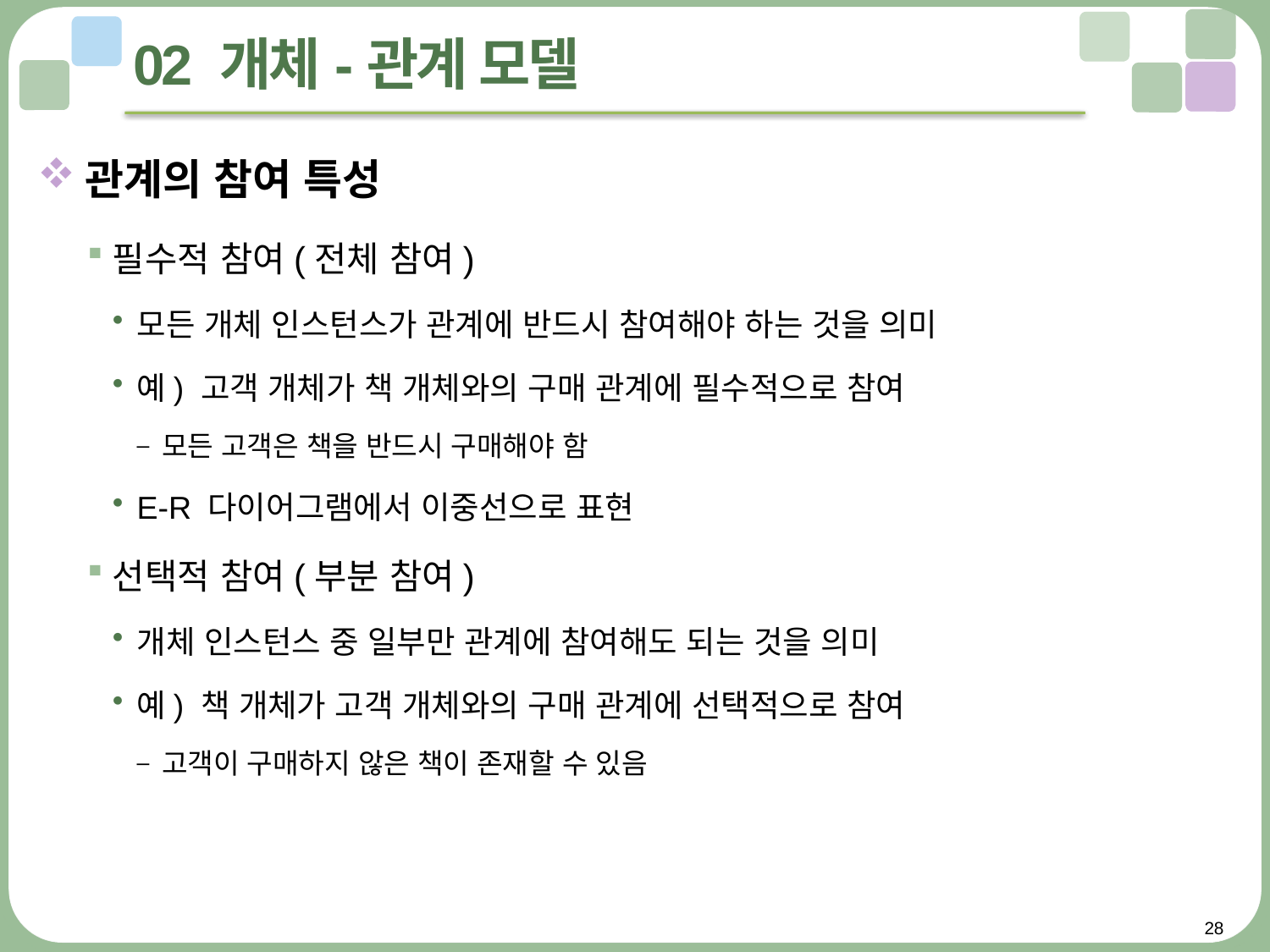

# 02 개체-관계 모델
관계의 참여 특성
필수적 참여(전체 참여)
모든 개체 인스턴스가 관계에 반드시 참여해야 하는 것을 의미
예) 고객 개체가 책 개체와의 구매 관계에 필수적으로 참여
모든 고객은 책을 반드시 구매해야 함
E-R 다이어그램에서 이중선으로 표현
선택적 참여(부분 참여)
개체 인스턴스 중 일부만 관계에 참여해도 되는 것을 의미
예) 책 개체가 고객 개체와의 구매 관계에 선택적으로 참여
고객이 구매하지 않은 책이 존재할 수 있음